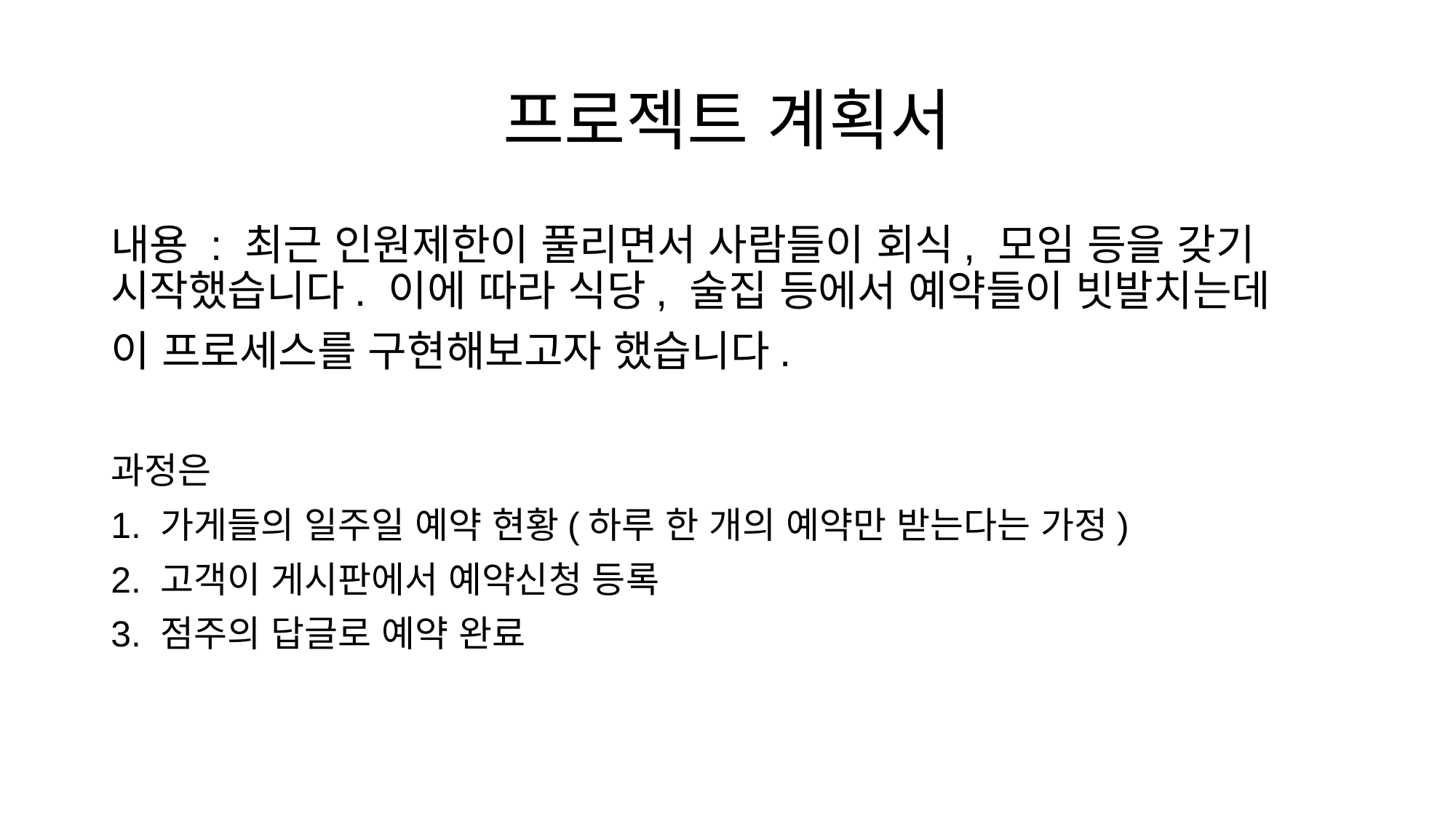

# 프로젝트 계획서
내용 : 최근 인원제한이 풀리면서 사람들이 회식, 모임 등을 갖기 시작했습니다. 이에 따라 식당, 술집 등에서 예약들이 빗발치는데
이 프로세스를 구현해보고자 했습니다.

과정은
1. 가게들의 일주일 예약 현황(하루 한 개의 예약만 받는다는 가정)
2. 고객이 게시판에서 예약신청 등록
3. 점주의 답글로 예약 완료